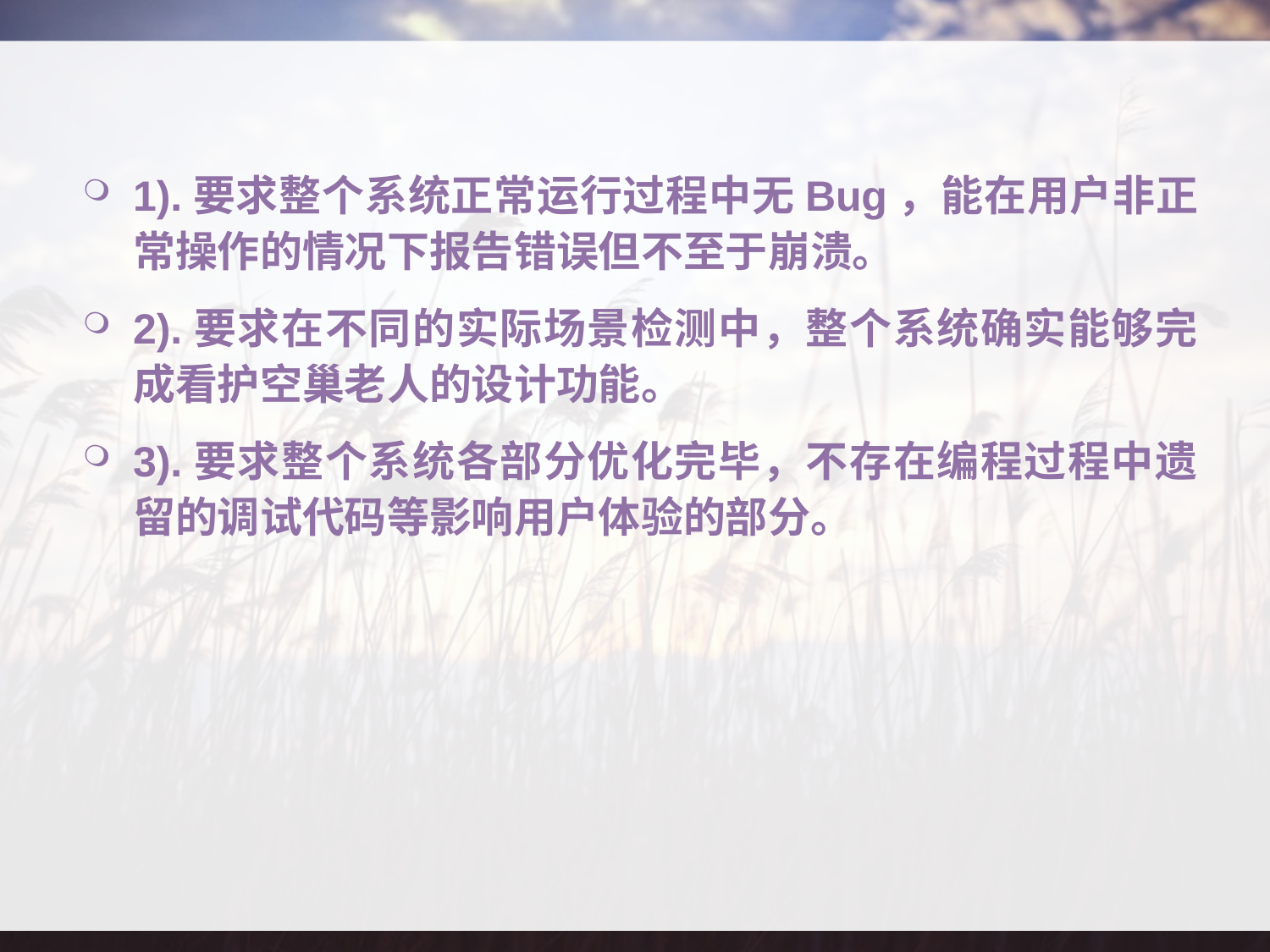

1).要求整个系统正常运行过程中无Bug，能在用户非正常操作的情况下报告错误但不至于崩溃。
2).要求在不同的实际场景检测中，整个系统确实能够完成看护空巢老人的设计功能。
3).要求整个系统各部分优化完毕，不存在编程过程中遗留的调试代码等影响用户体验的部分。